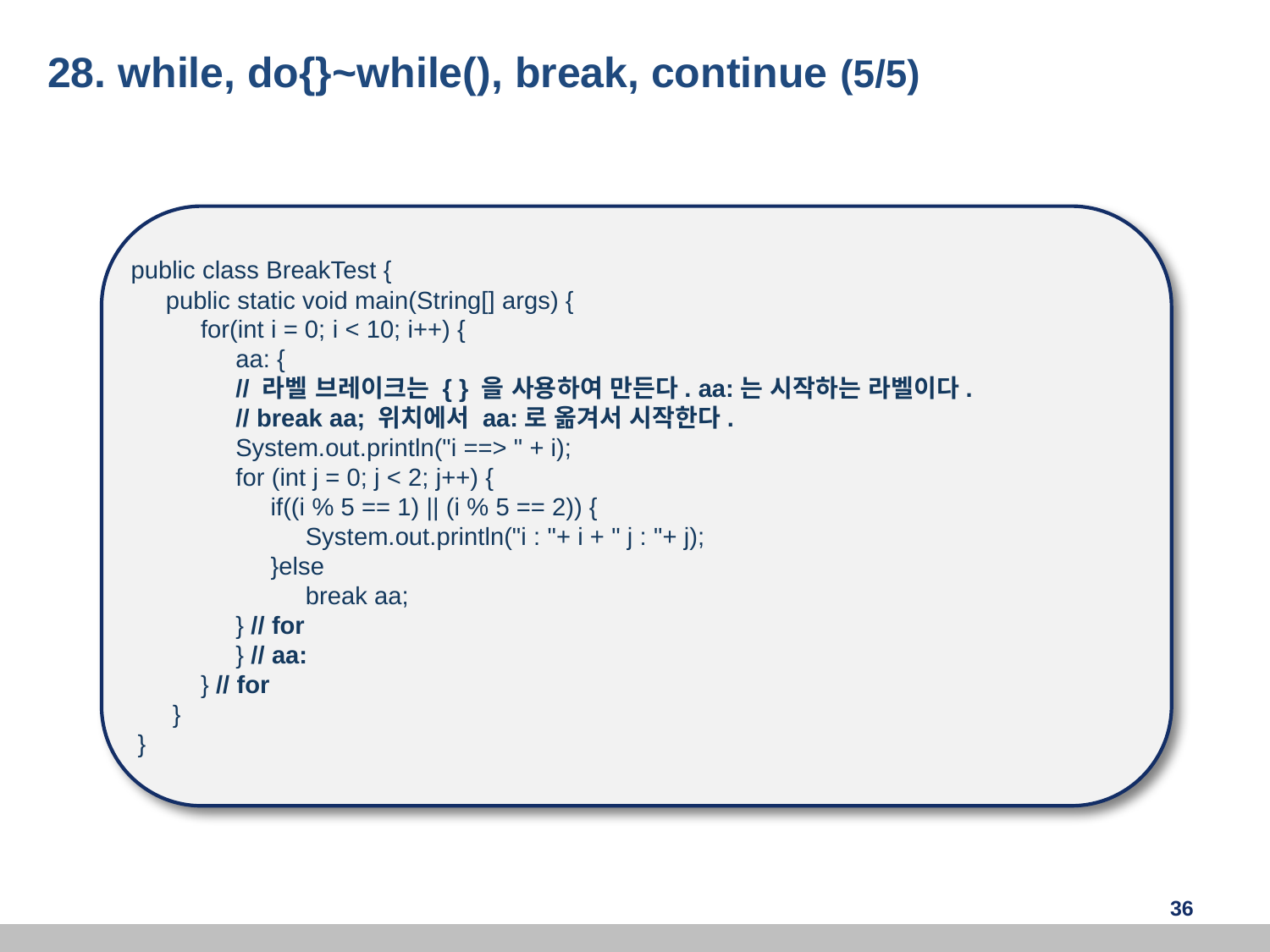

28. while, do{}~while(), break, continue (5/5)
public class BreakTest {
     public static void main(String[] args) {
          for(int i = 0; i < 10; i++) {
               aa: {
               // 라벨 브레이크는 { } 을 사용하여 만든다. aa:는 시작하는 라벨이다.
               // break aa; 위치에서 aa:로 옮겨서 시작한다.
               System.out.println("i ==> " + i);
               for (int j = 0; j < 2; j++) {
                    if((i % 5 == 1) || (i % 5 == 2)) {
                         System.out.println("i : "+ i + " j : "+ j);
                    }else
                         break aa;
               } // for
               } // aa:
          } // for
      }
 }
36